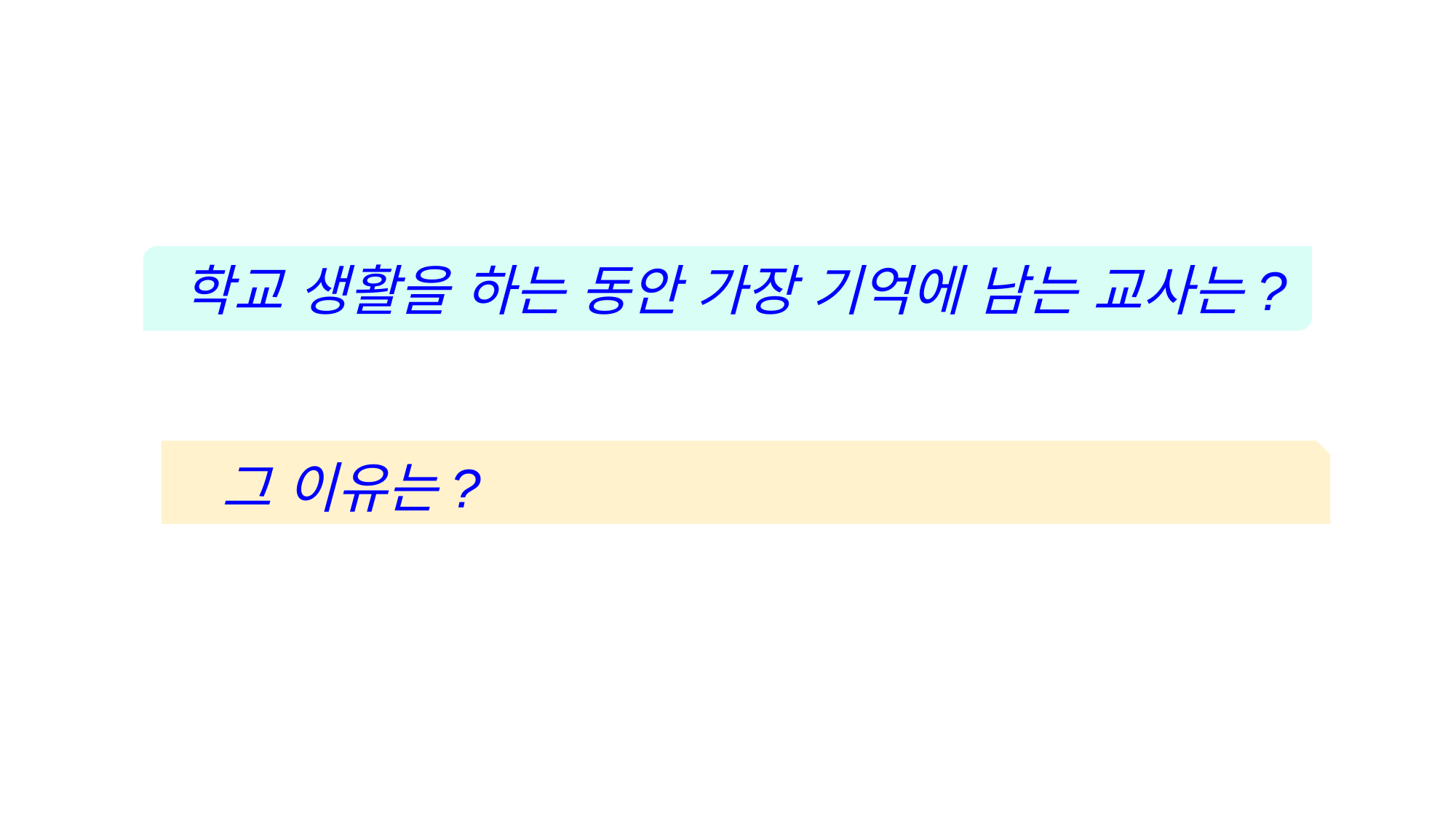

학교 생활을 하는 동안 가장 기억에 남는 교사는?
   그 이유는?